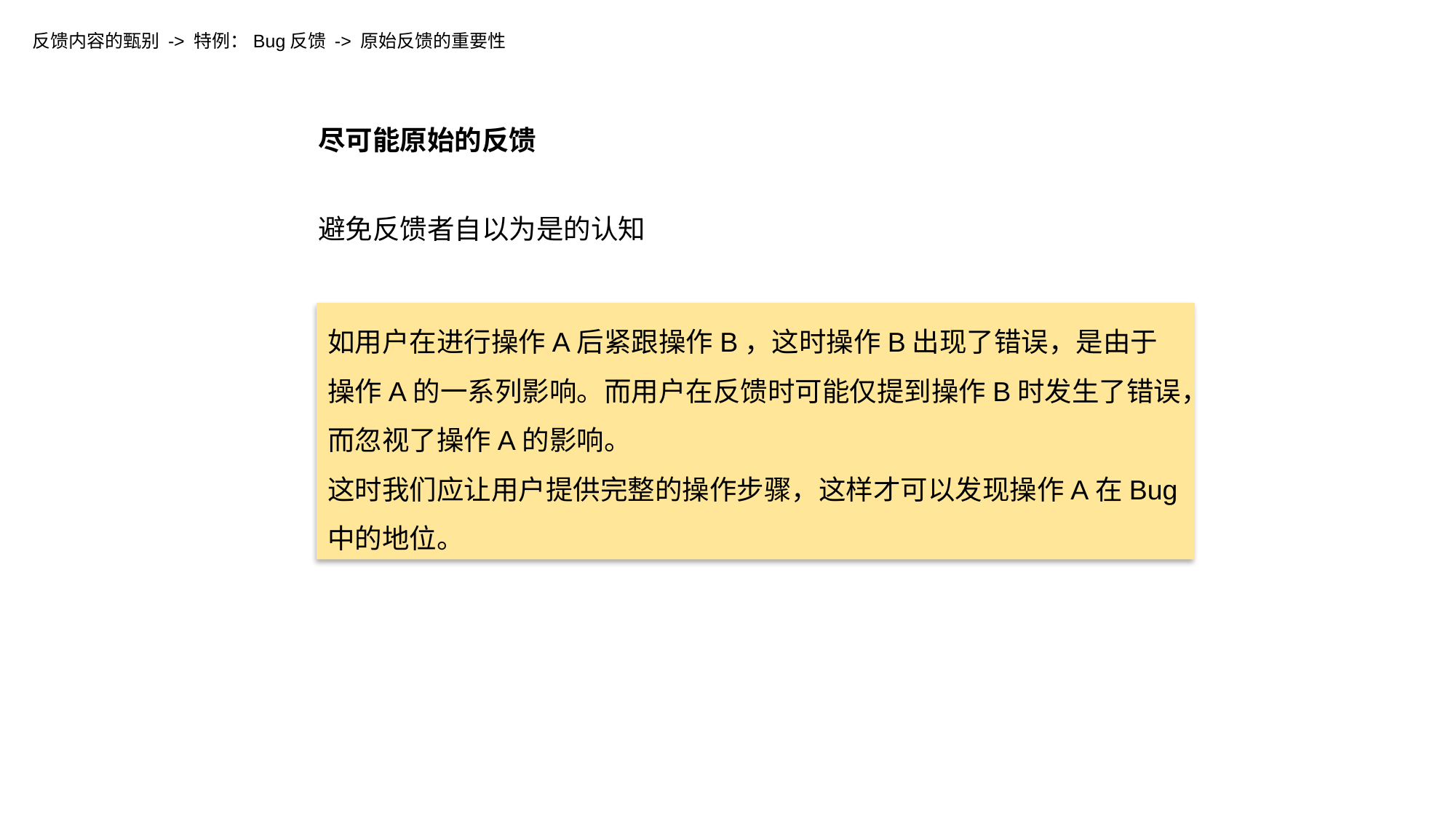

反馈内容的甄别 -> 特例：Bug反馈 -> 原始反馈的重要性
尽可能原始的反馈
避免反馈者自以为是的认知
如用户在进行操作A后紧跟操作B，这时操作B出现了错误，是由于操作A的一系列影响。而用户在反馈时可能仅提到操作B时发生了错误，而忽视了操作A的影响。
这时我们应让用户提供完整的操作步骤，这样才可以发现操作A在Bug中的地位。